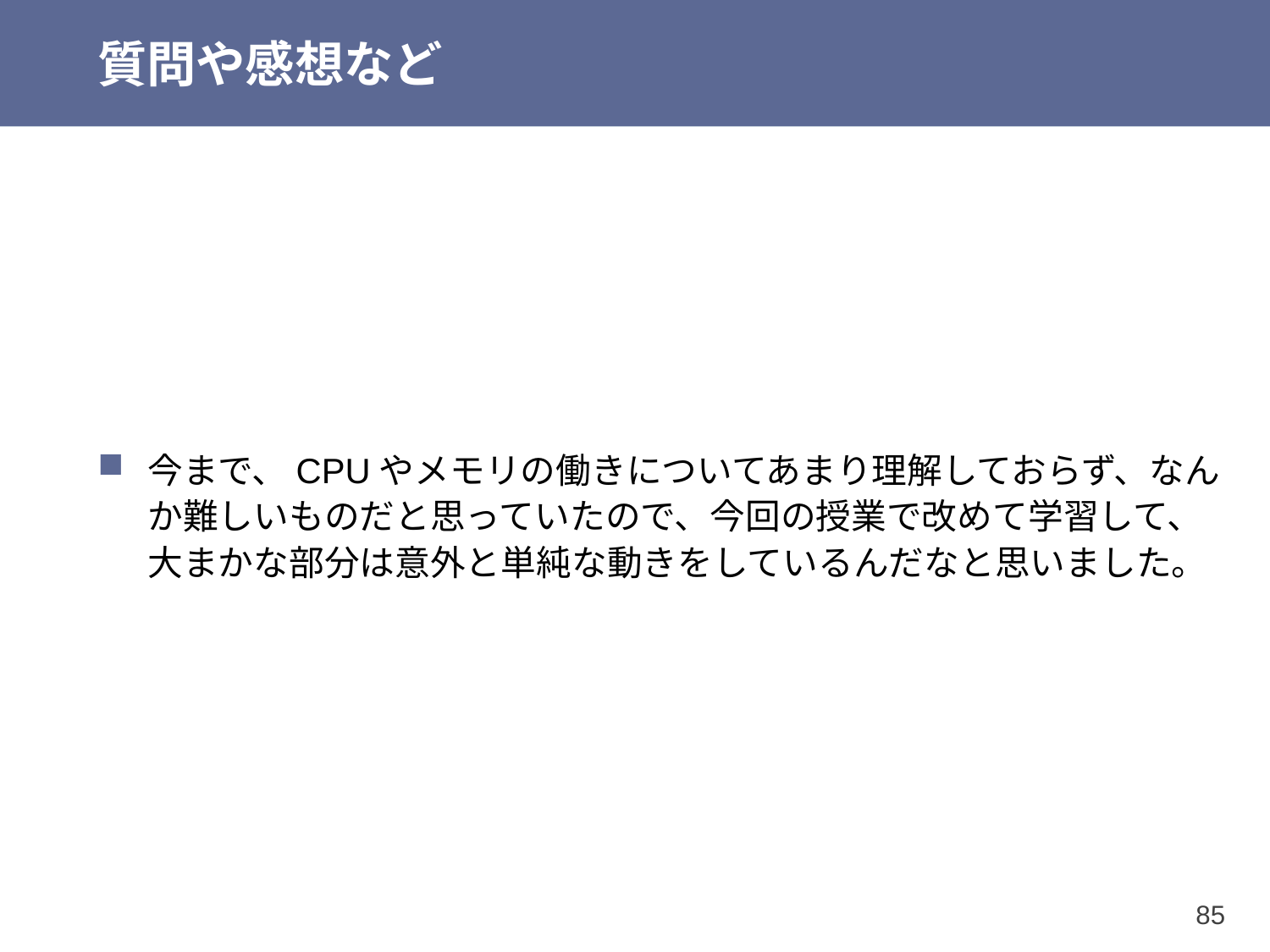

# 質問や感想など
今まで、CPUやメモリの働きについてあまり理解しておらず、なんか難しいものだと思っていたので、今回の授業で改めて学習して、大まかな部分は意外と単純な動きをしているんだなと思いました。